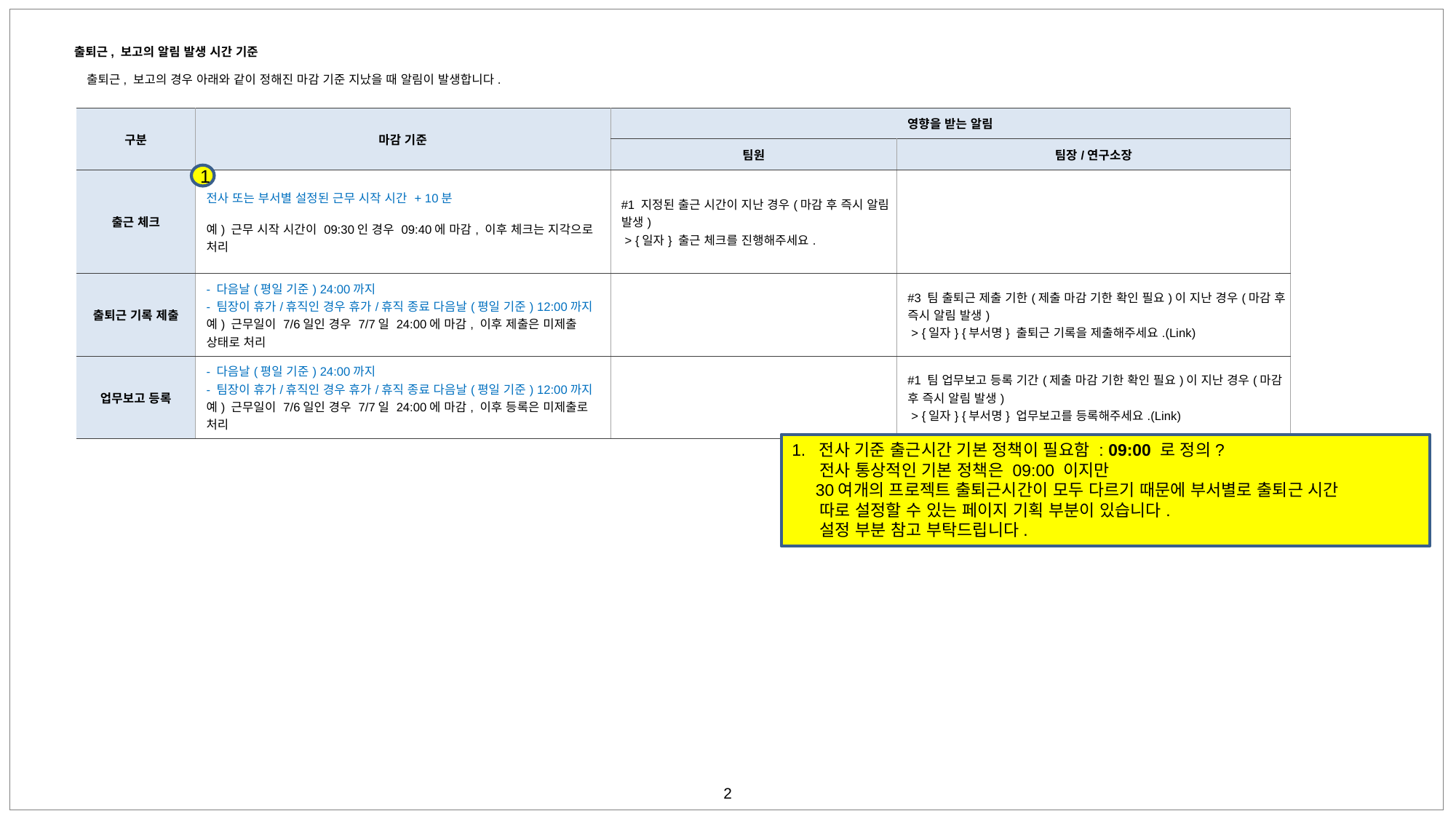

출퇴근, 보고의 알림 발생 시간 기준
출퇴근, 보고의 경우 아래와 같이 정해진 마감 기준 지났을 때 알림이 발생합니다.
| 구분 | 마감 기준 | 영향을 받는 알림 |  |
| --- | --- | --- | --- |
|  |  | 팀원 | 팀장/연구소장 |
| 출근 체크 | 전사 또는 부서별 설정된 근무 시작 시간 + 10분 예) 근무 시작 시간이 09:30인 경우 09:40에 마감, 이후 체크는 지각으로 처리 | #1 지정된 출근 시간이 지난 경우(마감 후 즉시 알림 발생) > {일자} 출근 체크를 진행해주세요. |  |
| 출퇴근 기록 제출 | - 다음날(평일 기준) 24:00까지 - 팀장이 휴가/휴직인 경우 휴가/휴직 종료 다음날(평일 기준) 12:00까지 예) 근무일이 7/6일인 경우 7/7일 24:00에 마감, 이후 제출은 미제출 상태로 처리 |  | #3 팀 출퇴근 제출 기한(제출 마감 기한 확인 필요)이 지난 경우(마감 후 즉시 알림 발생) > {일자} {부서명} 출퇴근 기록을 제출해주세요.(Link) |
| 업무보고 등록 | - 다음날(평일 기준) 24:00까지 - 팀장이 휴가/휴직인 경우 휴가/휴직 종료 다음날(평일 기준) 12:00까지 예) 근무일이 7/6일인 경우 7/7일 24:00에 마감, 이후 등록은 미제출로 처리 |  | #1 팀 업무보고 등록 기간(제출 마감 기한 확인 필요)이 지난 경우(마감 후 즉시 알림 발생) > {일자} {부서명} 업무보고를 등록해주세요.(Link) |
1
전사 기준 출근시간 기본 정책이 필요함 : 09:00 로 정의?
     전사 통상적인 기본 정책은 09:00 이지만
     30여개의 프로젝트 출퇴근시간이 모두 다르기 때문에 부서별로 출퇴근 시간
     따로 설정할 수 있는 페이지 기획 부분이 있습니다.
     설정 부분 참고 부탁드립니다.